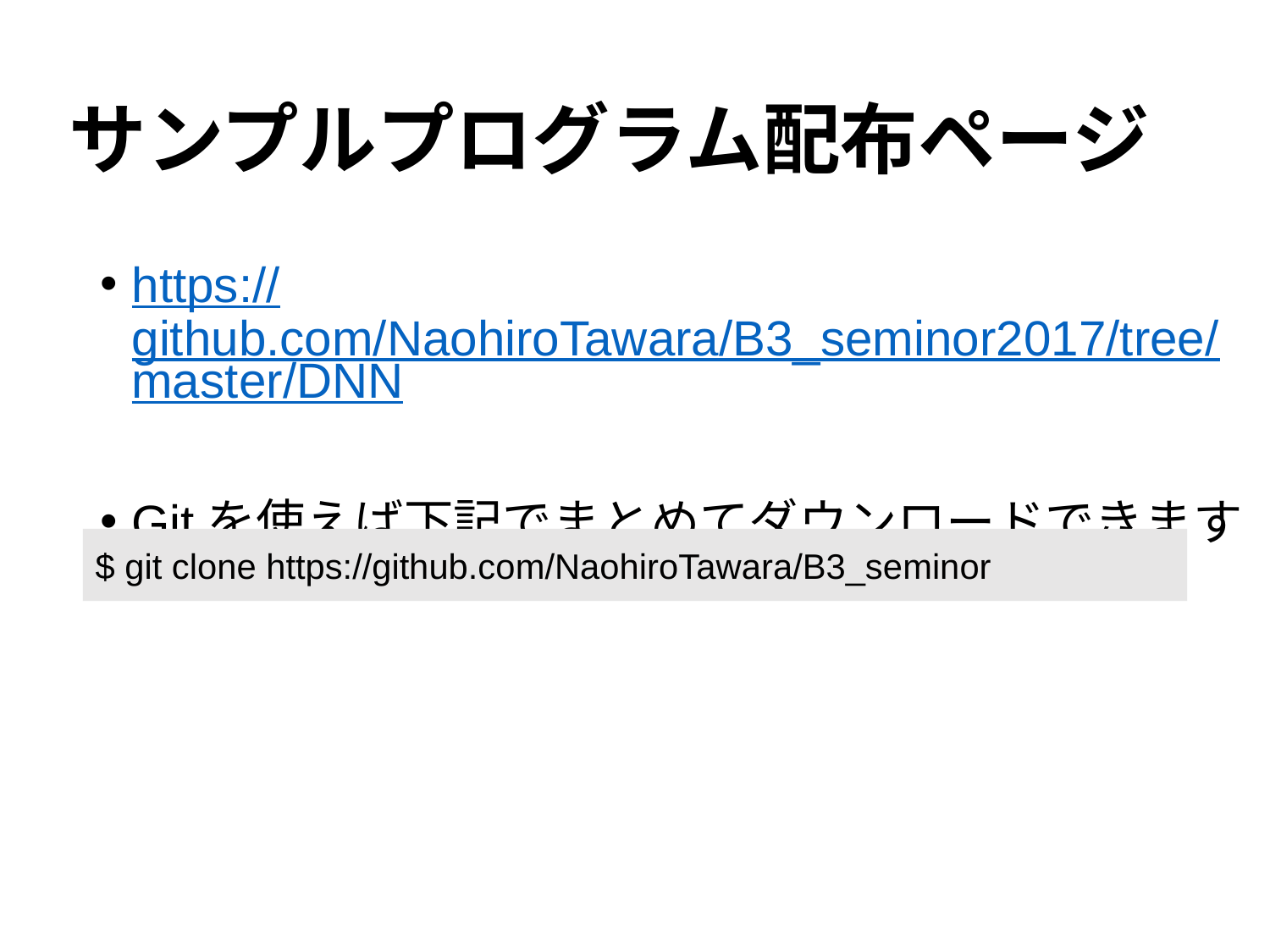

# サンプルプログラム配布ページ
https://github.com/NaohiroTawara/B3_seminor2017/tree/master/DNN

Gitを使えば下記でまとめてダウンロードできます
$ git clone https://github.com/NaohiroTawara/B3_seminor